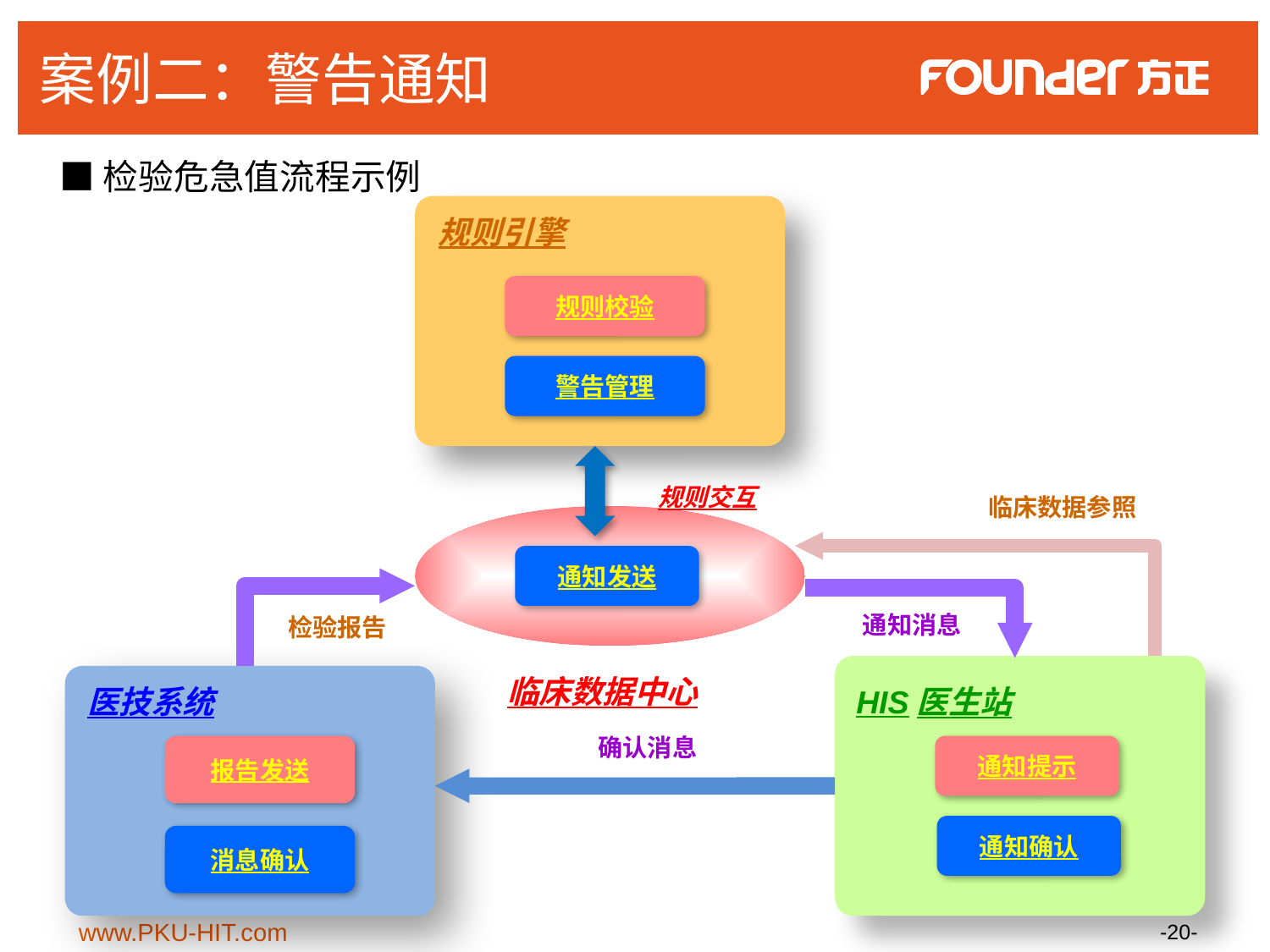

案例二：警告通知
■检验危急值流程示例

规则引擎
规则校验
警告管理

规则交互
临床数据参照

通知发送

通知消息
检验报告

临床数据中心
医技系统
HIS医生站
确认消息
报告发送
通知提示

通知确认
消息确认
www.PKU-HIT.com